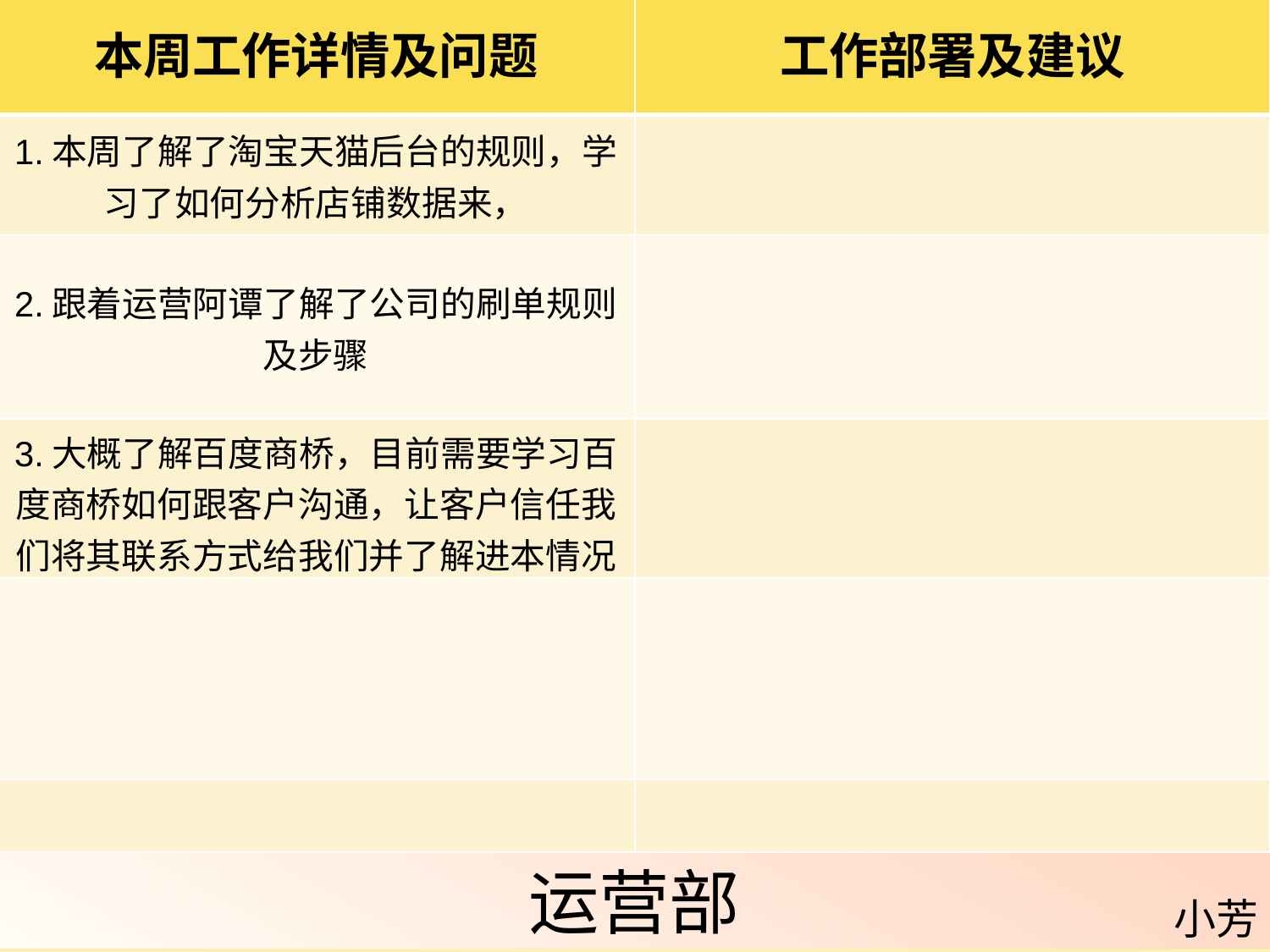

| 本周工作详情及问题 | 工作部署及建议 |
| --- | --- |
| 1.本周了解了淘宝天猫后台的规则，学习了如何分析店铺数据来， |  |
| 2.跟着运营阿谭了解了公司的刷单规则及步骤 |  |
| 3.大概了解百度商桥，目前需要学习百度商桥如何跟客户沟通，让客户信任我们将其联系方式给我们并了解进本情况 |  |
|  |  |
|  |  |
运营部
小芳